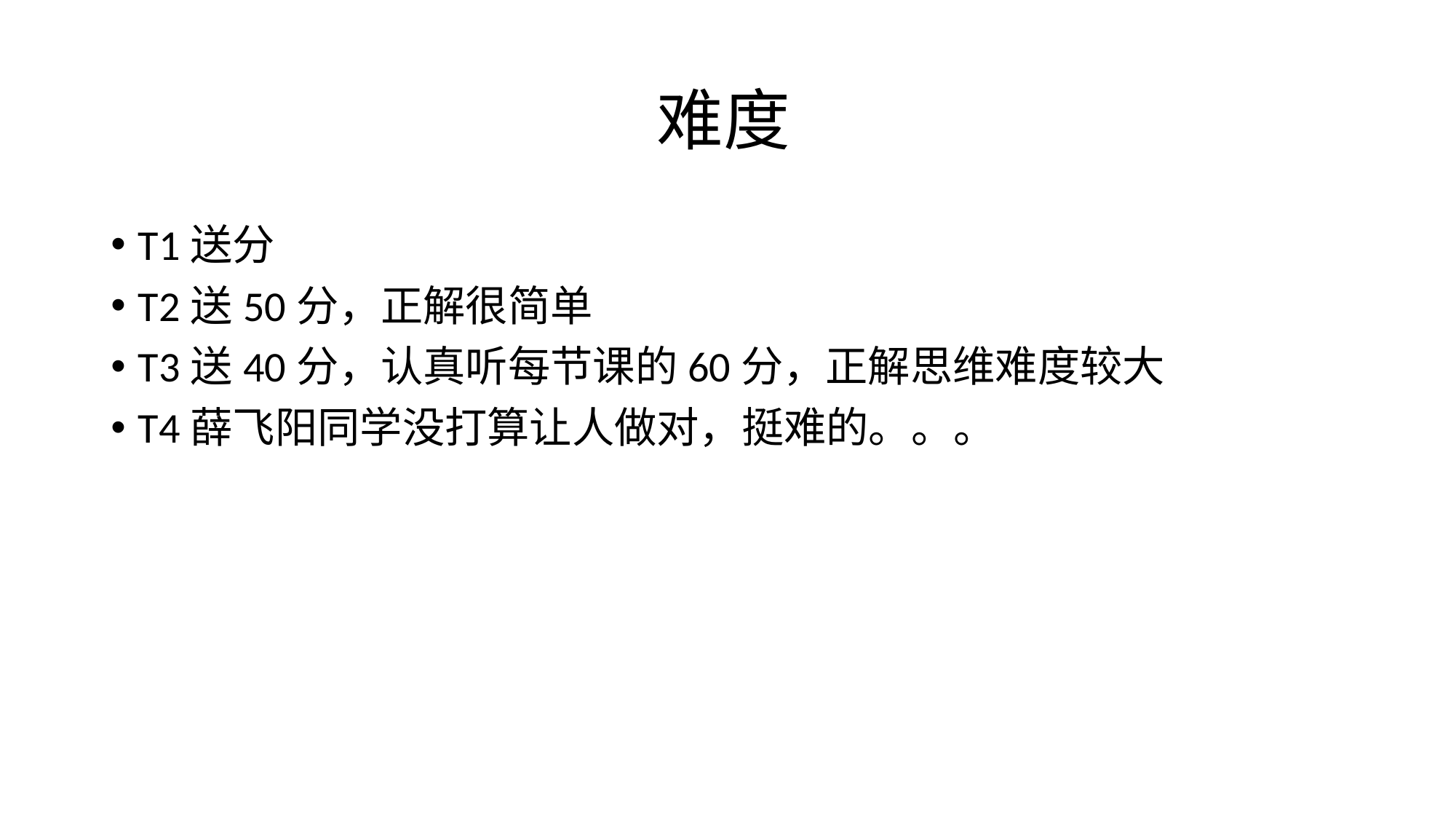

# 难度
T1送分
T2送50分，正解很简单
T3送40分，认真听每节课的60分，正解思维难度较大
T4薛飞阳同学没打算让人做对，挺难的。。。